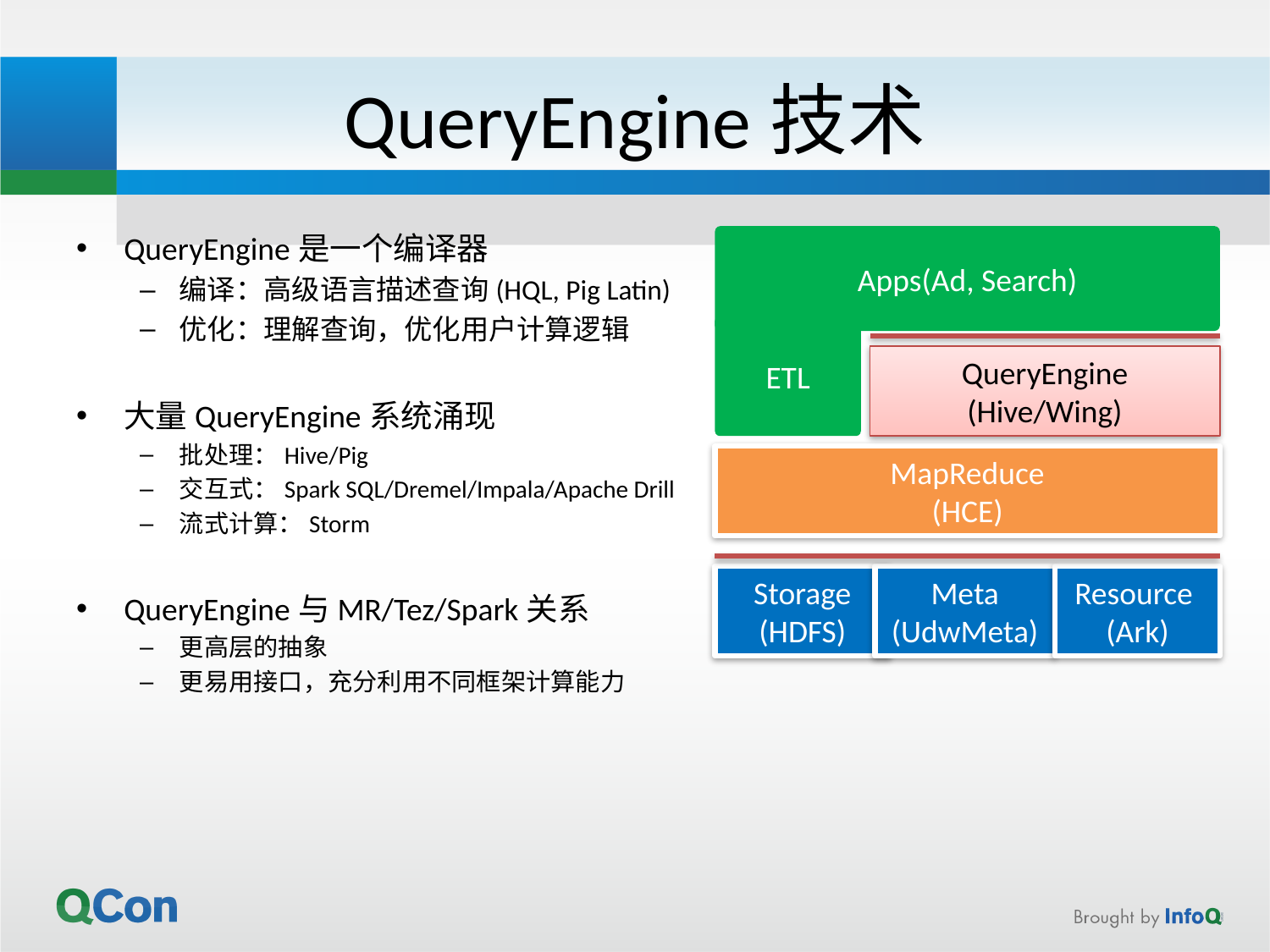

# QueryEngine技术
QueryEngine是一个编译器
编译：高级语言描述查询(HQL, Pig Latin)
优化：理解查询，优化用户计算逻辑

大量QueryEngine系统涌现
批处理：Hive/Pig
交互式：Spark SQL/Dremel/Impala/Apache Drill
流式计算：Storm

QueryEngine与MR/Tez/Spark关系
更高层的抽象
更易用接口，充分利用不同框架计算能力

Apps(Ad, Search)
ETL
QueryEngine
(Hive/Wing)
MapReduce
(HCE)
Storage
(HDFS)
Meta
(UdwMeta)
Resource
(Ark)